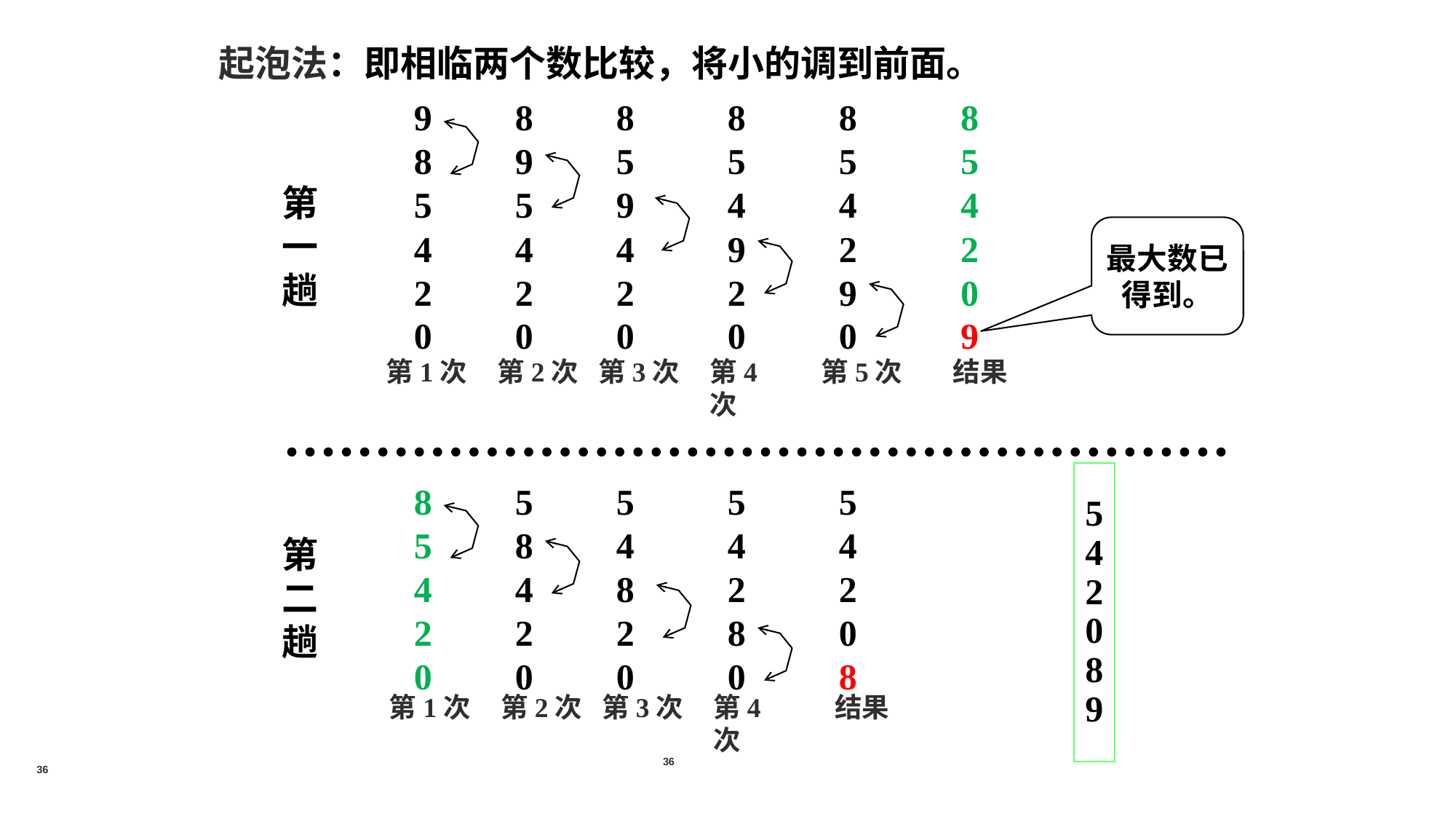

起泡法：即相临两个数比较，将小的调到前面。
985420
895420
859420
854920
854290
854209

第一趟

最大数已
得到。

第1次
第2次
第3次
第4次
第5次
结果

5
4
2
0
8
9
85420
58420
54820
54280
54208

第二趟

第1次
第2次
第3次
第4次
结果
36
36